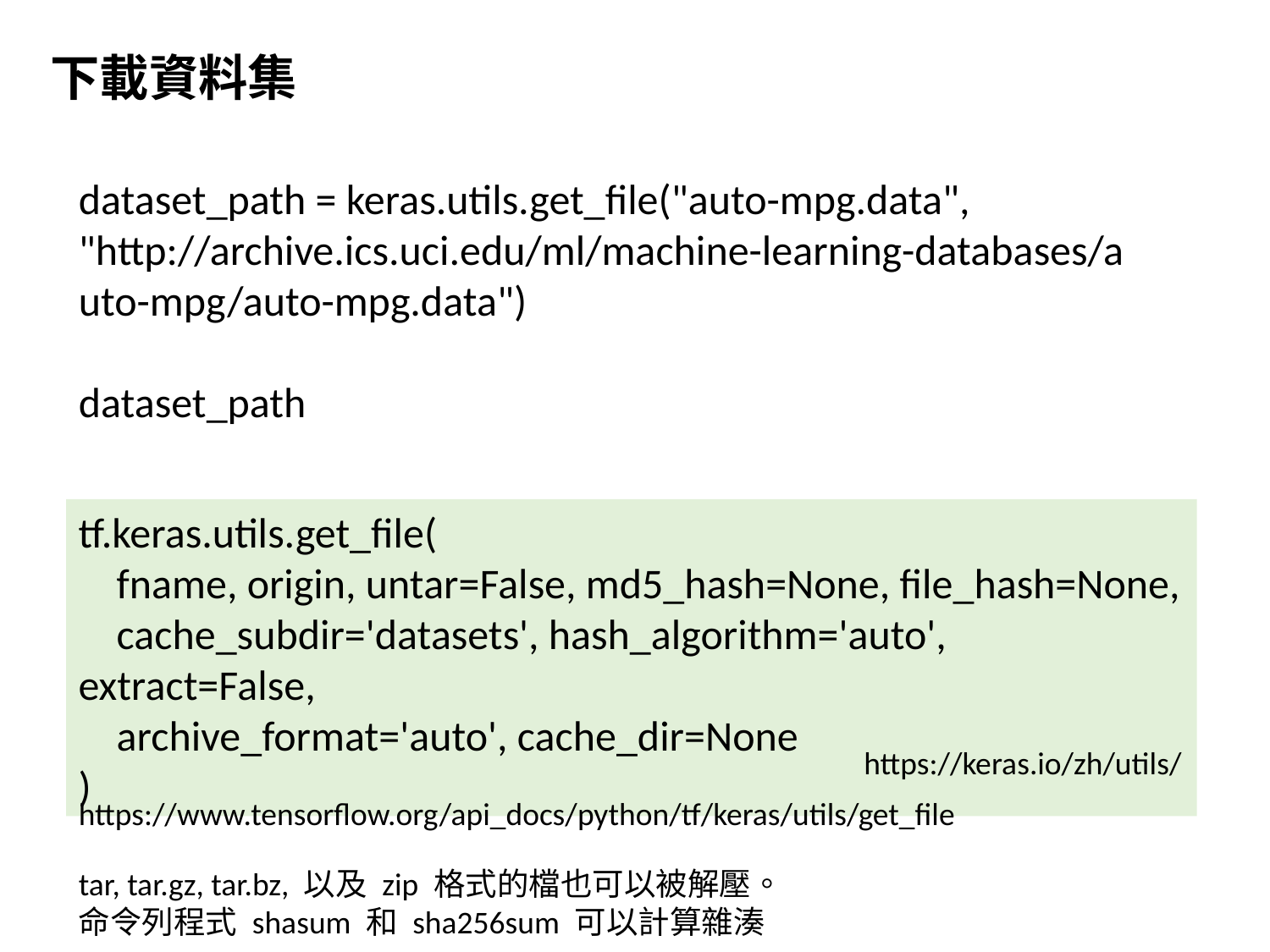

下載資料集
dataset_path = keras.utils.get_file("auto-mpg.data", "http://archive.ics.uci.edu/ml/machine-learning-databases/auto-mpg/auto-mpg.data")

dataset_path
tf.keras.utils.get_file(
    fname, origin, untar=False, md5_hash=None, file_hash=None,
    cache_subdir='datasets', hash_algorithm='auto', extract=False,
    archive_format='auto', cache_dir=None
)
https://keras.io/zh/utils/
https://www.tensorflow.org/api_docs/python/tf/keras/utils/get_file
tar, tar.gz, tar.bz, 以及 zip 格式的檔也可以被解壓。
命令列程式 shasum 和 sha256sum 可以計算雜湊